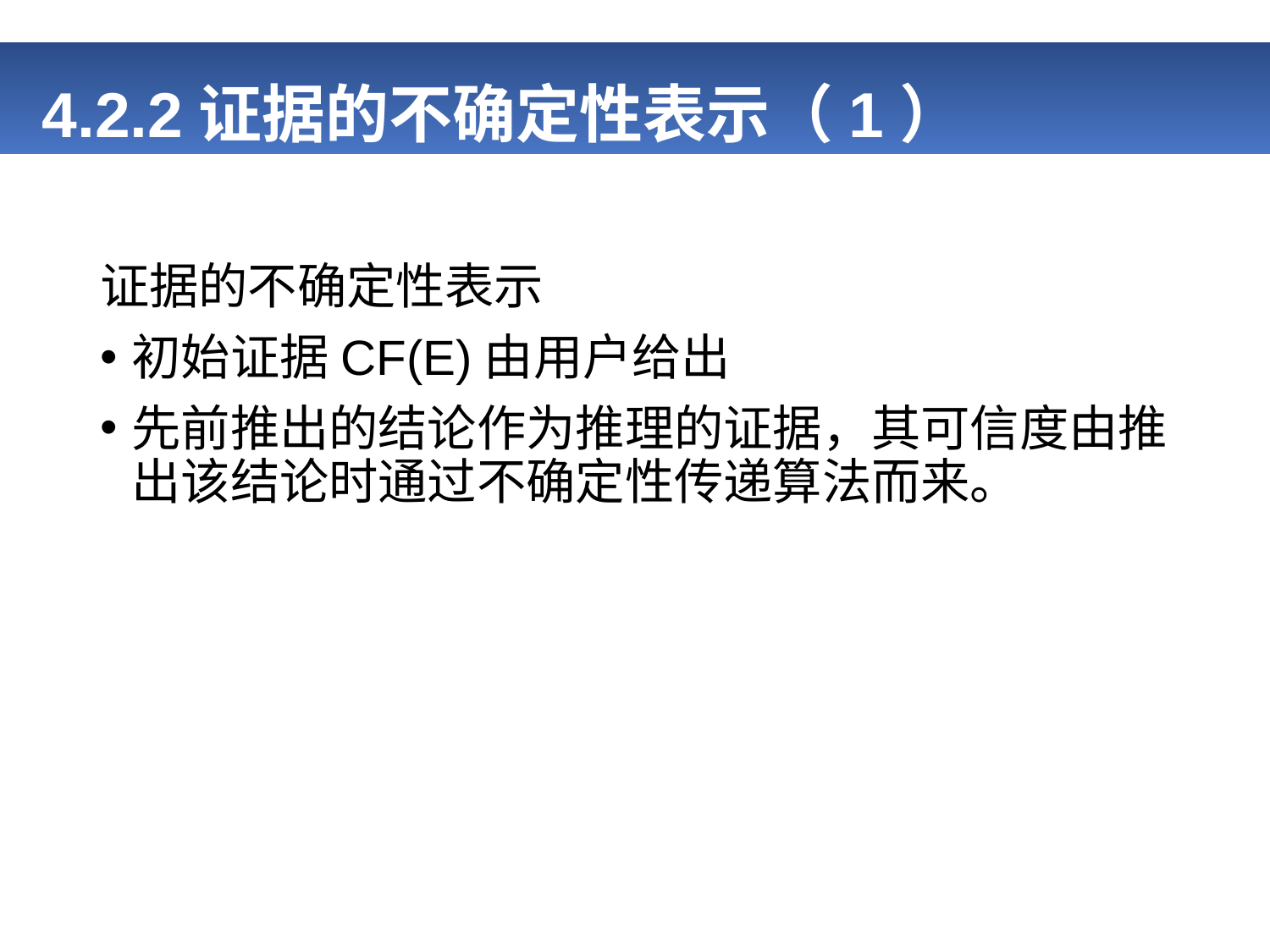

# 4.2.2证据的不确定性表示（1）
证据的不确定性表示
初始证据CF(E)由用户给出
先前推出的结论作为推理的证据，其可信度由推出该结论时通过不确定性传递算法而来。